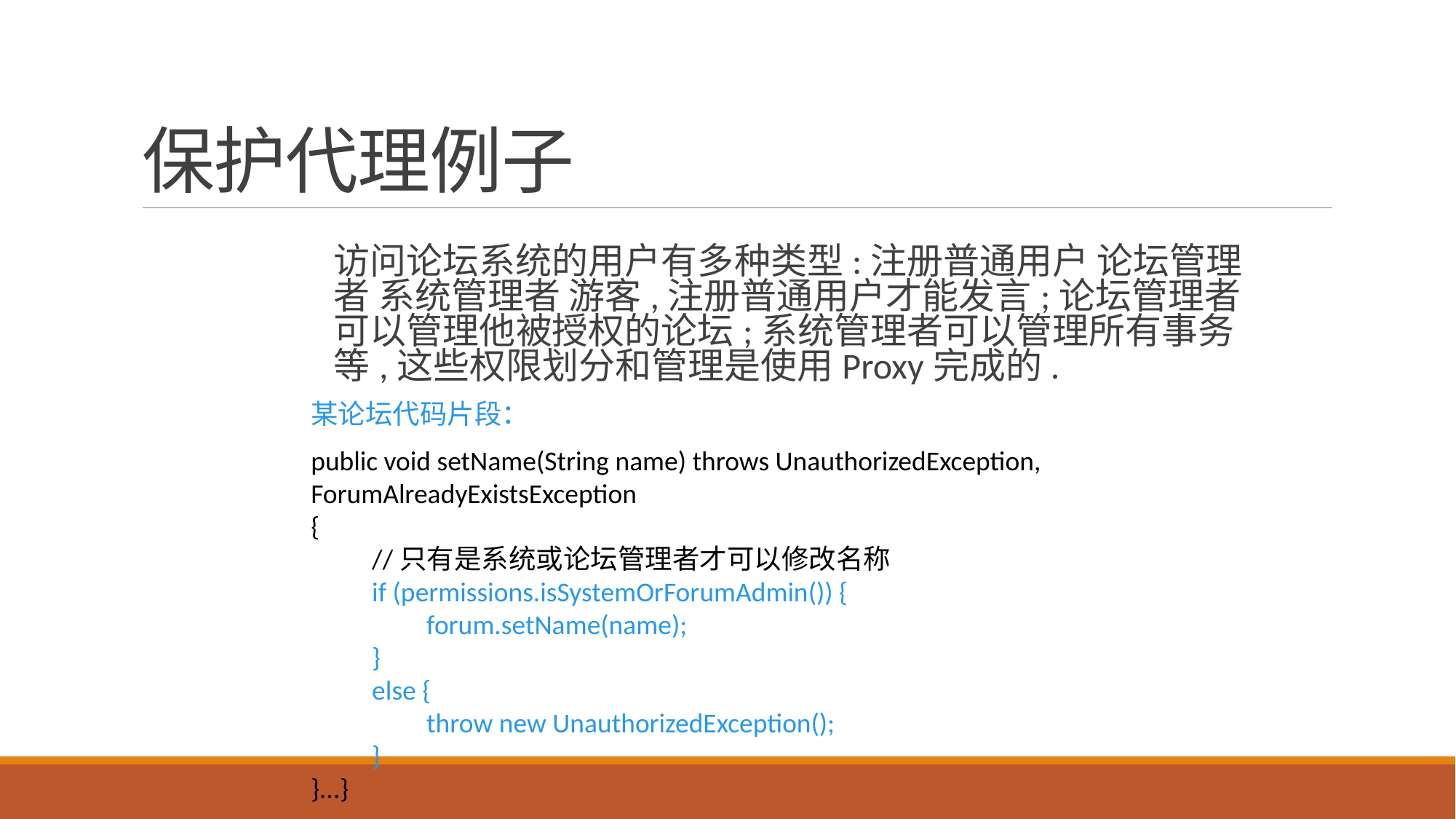

# 保护代理例子
访问论坛系统的用户有多种类型:注册普通用户 论坛管理者 系统管理者 游客,注册普通用户才能发言;论坛管理者可以管理他被授权的论坛;系统管理者可以管理所有事务等,这些权限划分和管理是使用Proxy完成的.
某论坛代码片段：
public void setName(String name) throws UnauthorizedException,
ForumAlreadyExistsException
{
　　//只有是系统或论坛管理者才可以修改名称
　　if (permissions.isSystemOrForumAdmin()) {
　　　　forum.setName(name);
　　}
　　else {
　　　　throw new UnauthorizedException();
　　}
}...}